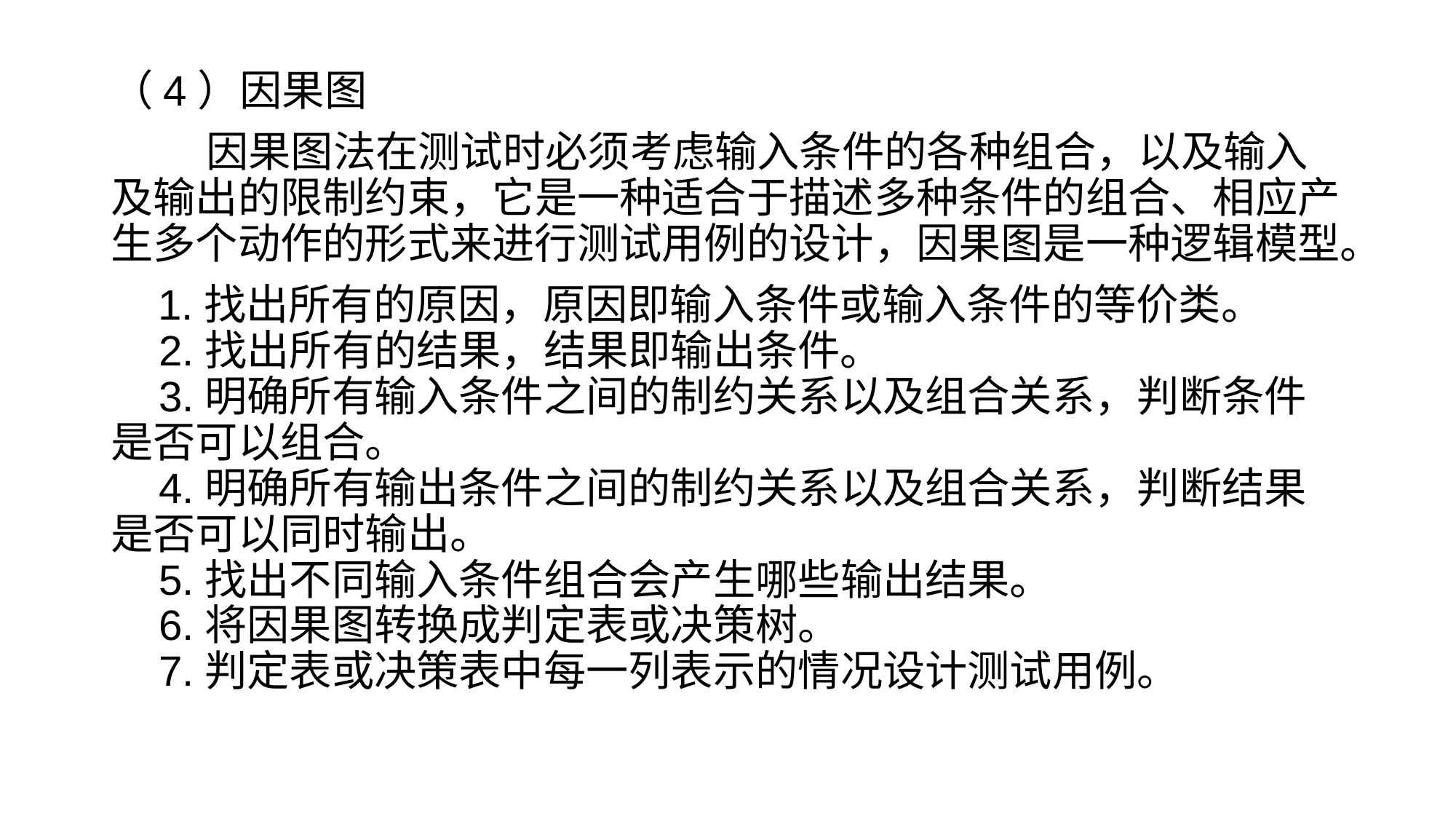

（4）因果图
         因果图法在测试时必须考虑输入条件的各种组合，以及输入及输出的限制约束，它是一种适合于描述多种条件的组合、相应产生多个动作的形式来进行测试用例的设计，因果图是一种逻辑模型。
    1.找出所有的原因，原因即输入条件或输入条件的等价类。
    2.找出所有的结果，结果即输出条件。
    3.明确所有输入条件之间的制约关系以及组合关系，判断条件是否可以组合。
    4.明确所有输出条件之间的制约关系以及组合关系，判断结果是否可以同时输出。
    5.找出不同输入条件组合会产生哪些输出结果。
    6.将因果图转换成判定表或决策树。
    7.判定表或决策表中每一列表示的情况设计测试用例。